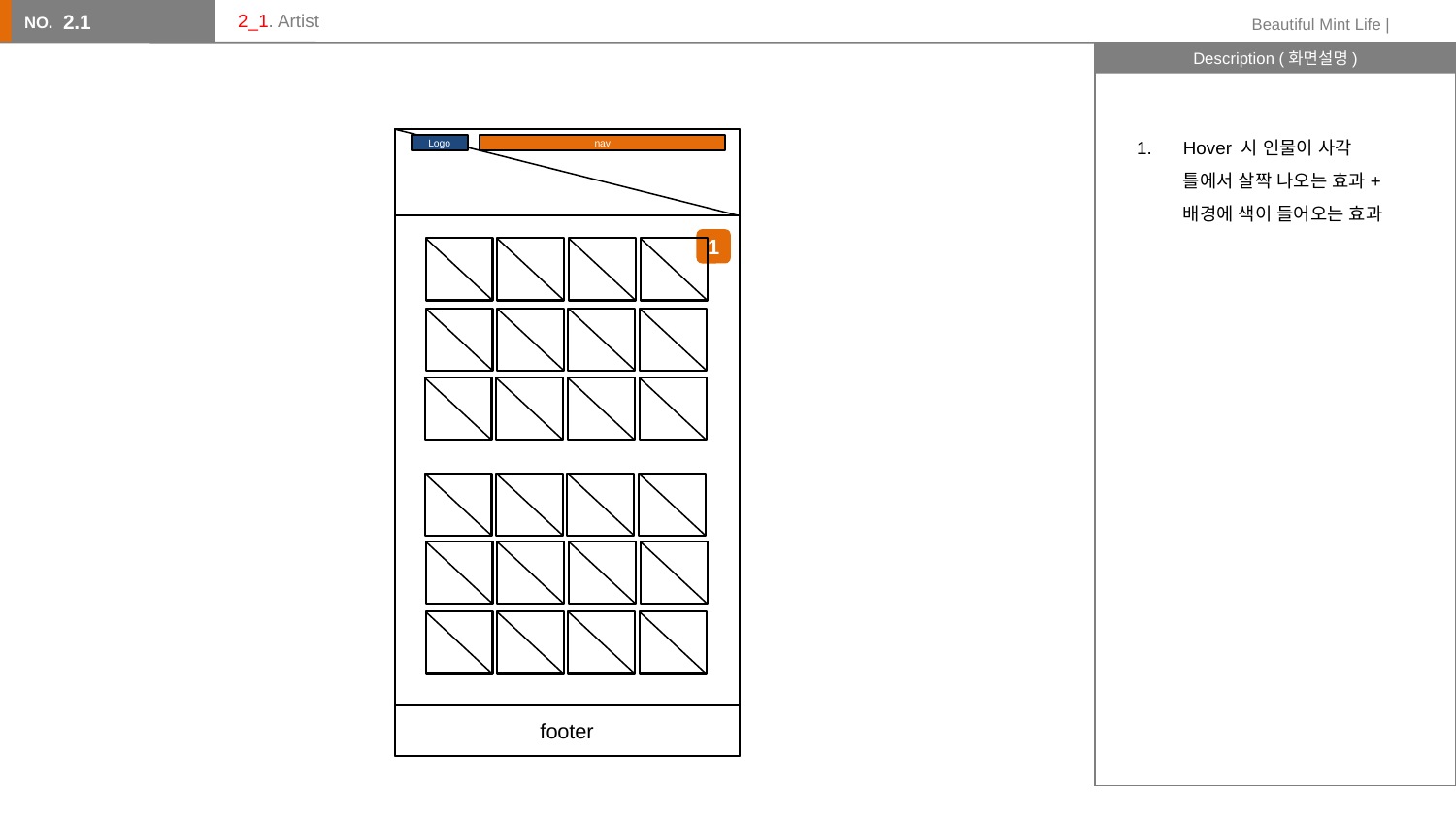

2.1
# 2_1. Artist
Hover 시 인물이 사각 틀에서 살짝 나오는 효과+배경에 색이 들어오는 효과

Logo
nav
1

footer